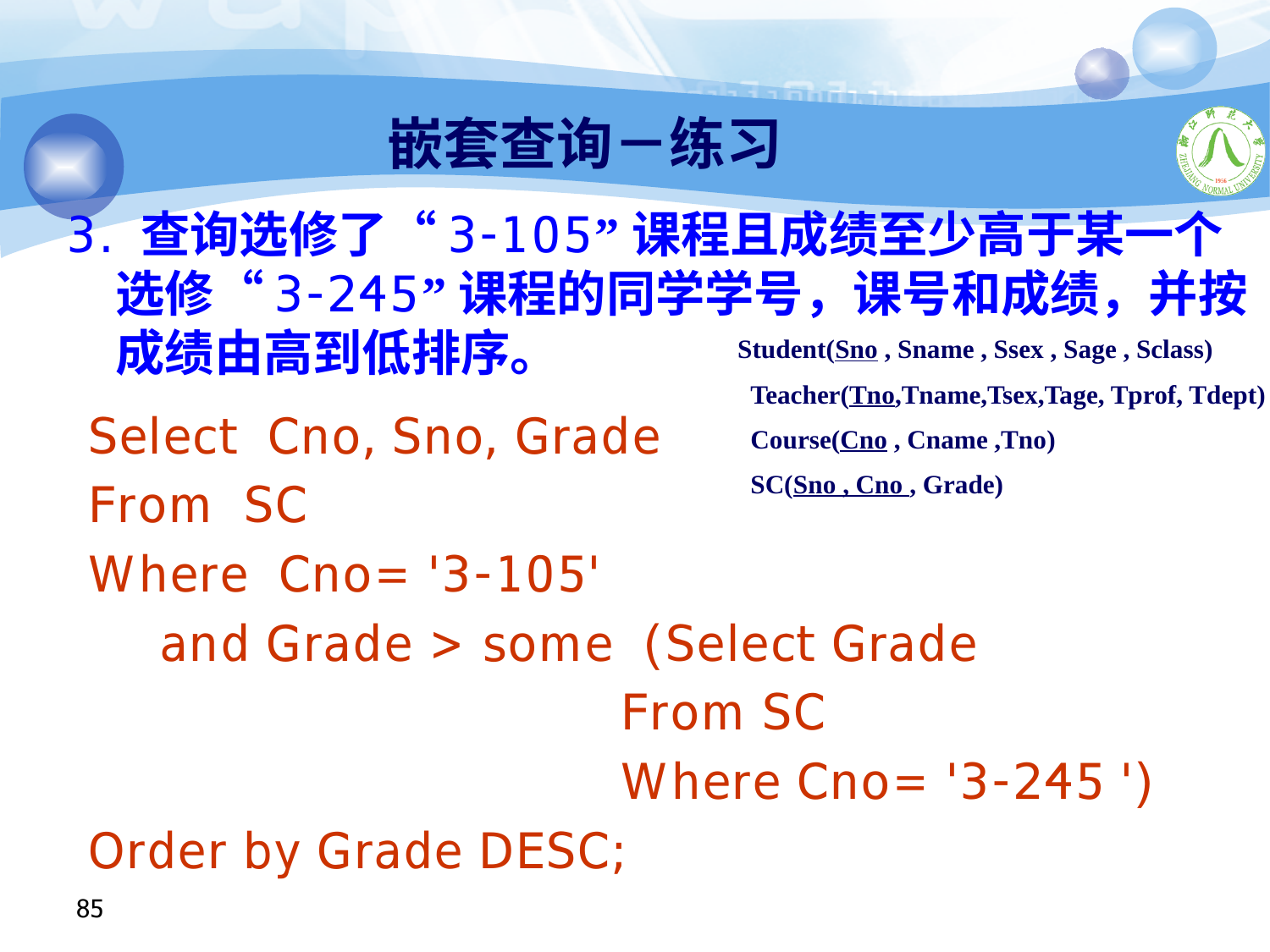

# 嵌套查询－练习
3. 查询选修了“3-105”课程且成绩至少高于某一个选修“3-245”课程的同学学号，课号和成绩，并按成绩由高到低排序。
Student(Sno , Sname , Ssex , Sage , Sclass)
  Teacher(Tno,Tname,Tsex,Tage, Tprof, Tdept)
  Course(Cno , Cname ,Tno)
  SC(Sno , Cno , Grade)
Select  Cno, Sno, Grade
From  SC
Where  Cno= '3-105'
     and Grade > some  (Select Grade
                                     From SC
                                     Where Cno= '3-245 ')
Order by Grade DESC;
85